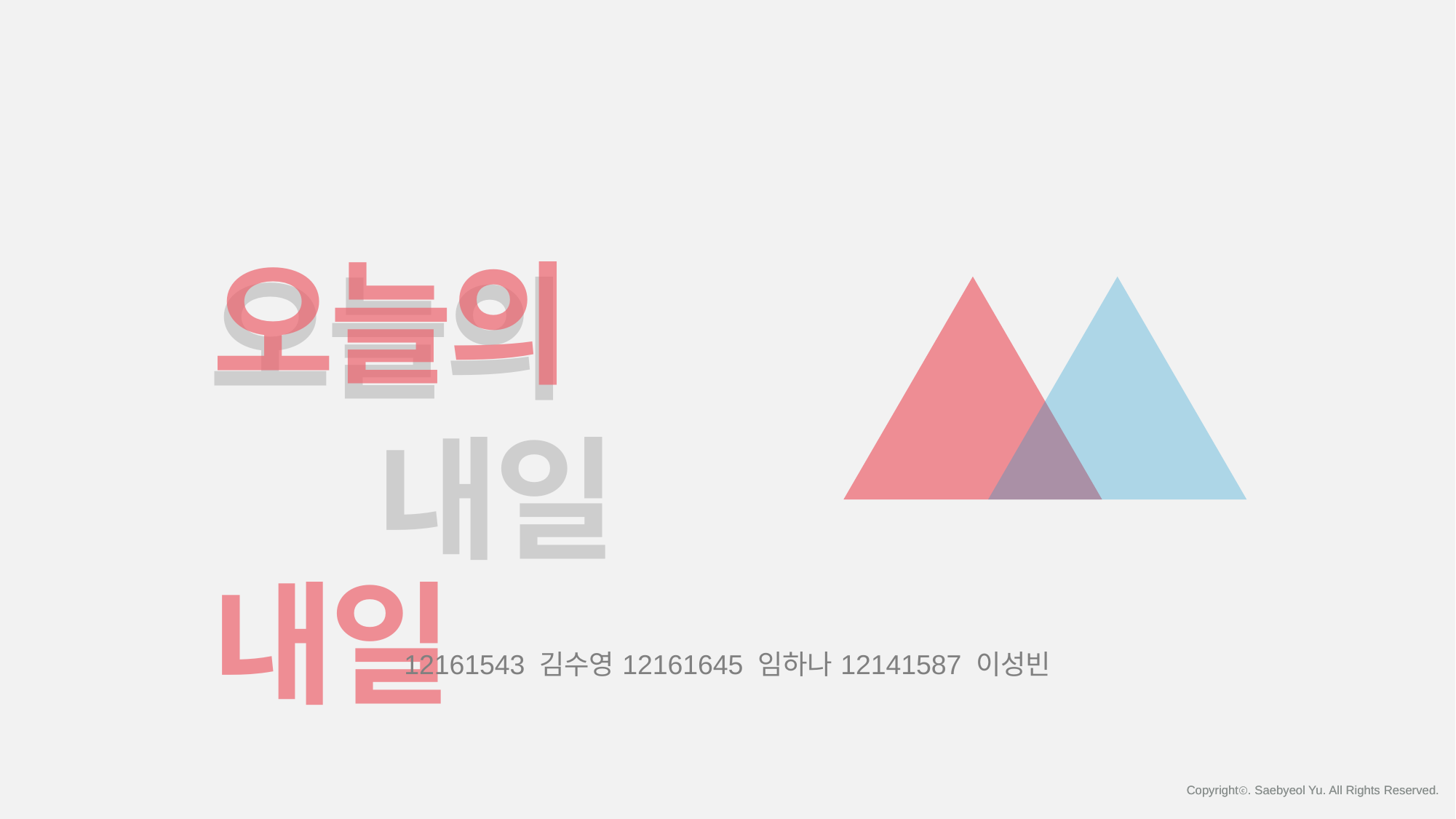

오늘의
    내일
오늘의
    내일

12161543 김수영 	12161645 임하나 	12141587 이성빈
Copyrightⓒ. Saebyeol Yu. All Rights Reserved.